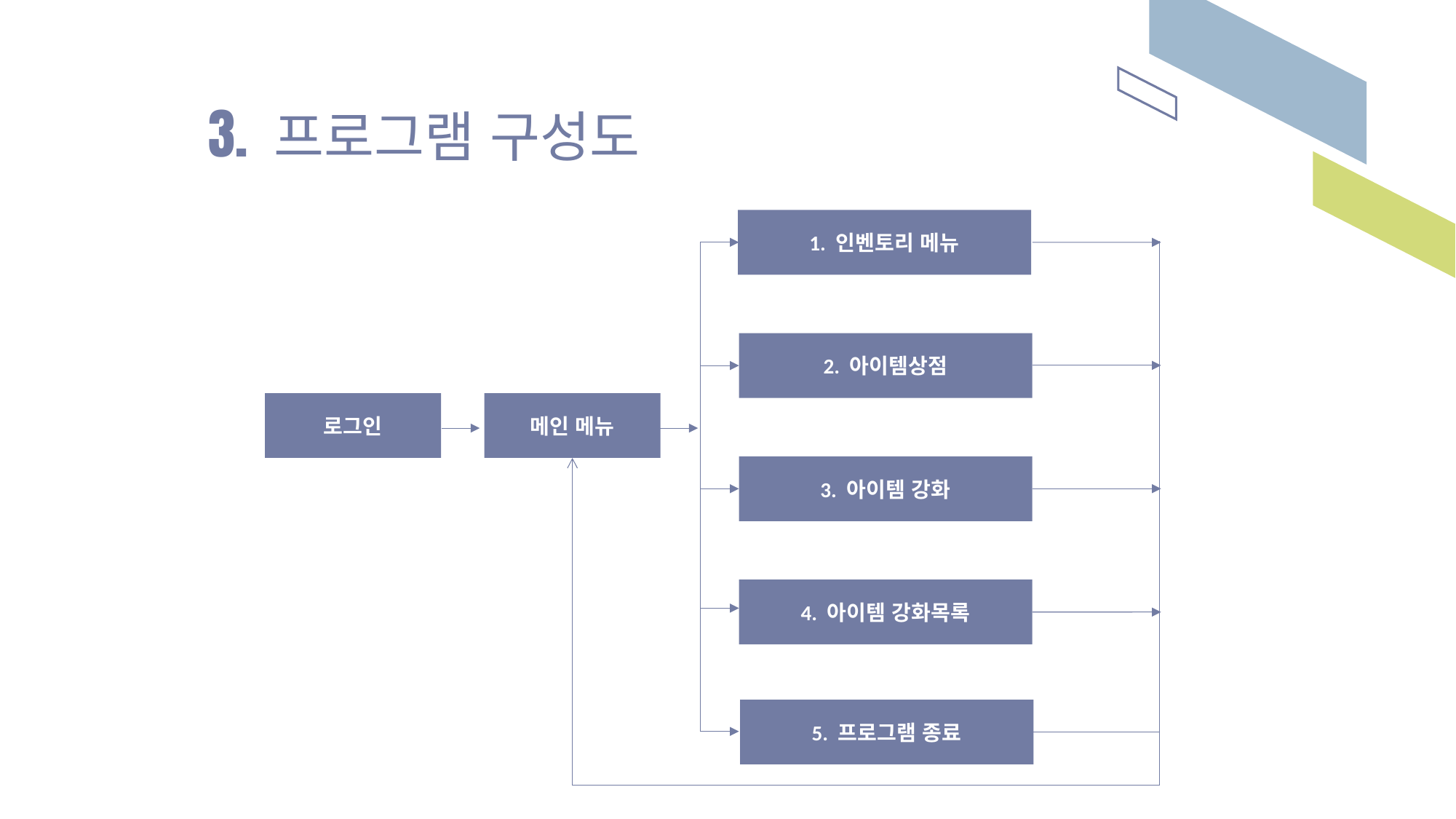

3. 프로그램 구성도

1. 인벤토리 메뉴

2. 아이템상점
로그인
메인 메뉴
3. 아이템 강화
4. 아이템 강화목록
5. 프로그램 종료